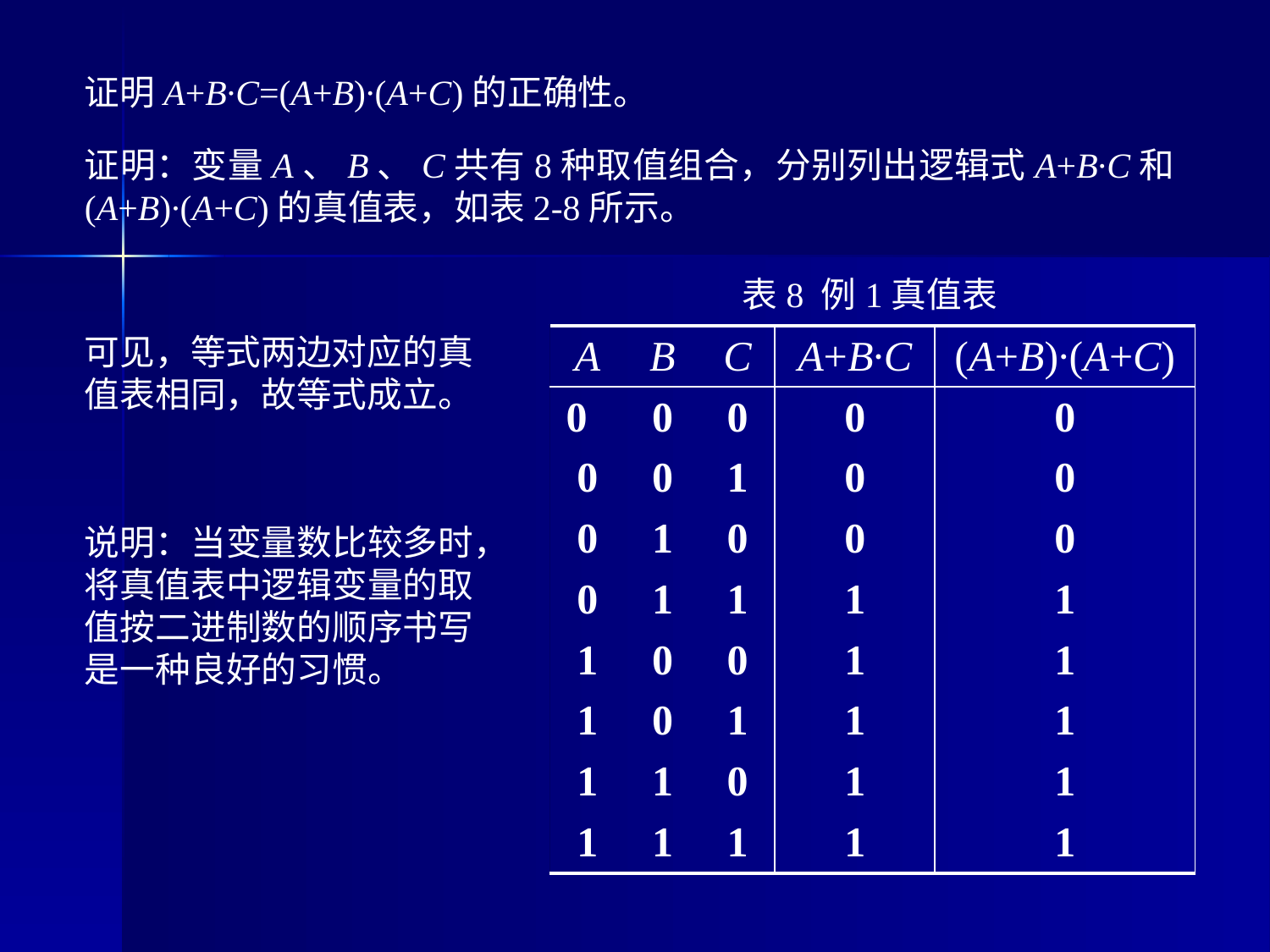

证明A+B∙C=(A+B)∙(A+C)的正确性。
证明：变量A、B、C共有8种取值组合，分别列出逻辑式A+B∙C和(A+B)∙(A+C)的真值表，如表2-8所示。
表8 例1真值表
可见，等式两边对应的真值表相同，故等式成立。
| A | B | C | A+B∙C | (A+B)∙(A+C) |
| --- | --- | --- | --- | --- |
| 0 | 0 | 0 | 0 | 0 |
| 0 | 0 | 1 | 0 | 0 |
| 0 | 1 | 0 | 0 | 0 |
| 0 | 1 | 1 | 1 | 1 |
| 1 | 0 | 0 | 1 | 1 |
| 1 | 0 | 1 | 1 | 1 |
| 1 | 1 | 0 | 1 | 1 |
| 1 | 1 | 1 | 1 | 1 |
说明：当变量数比较多时，将真值表中逻辑变量的取值按二进制数的顺序书写是一种良好的习惯。